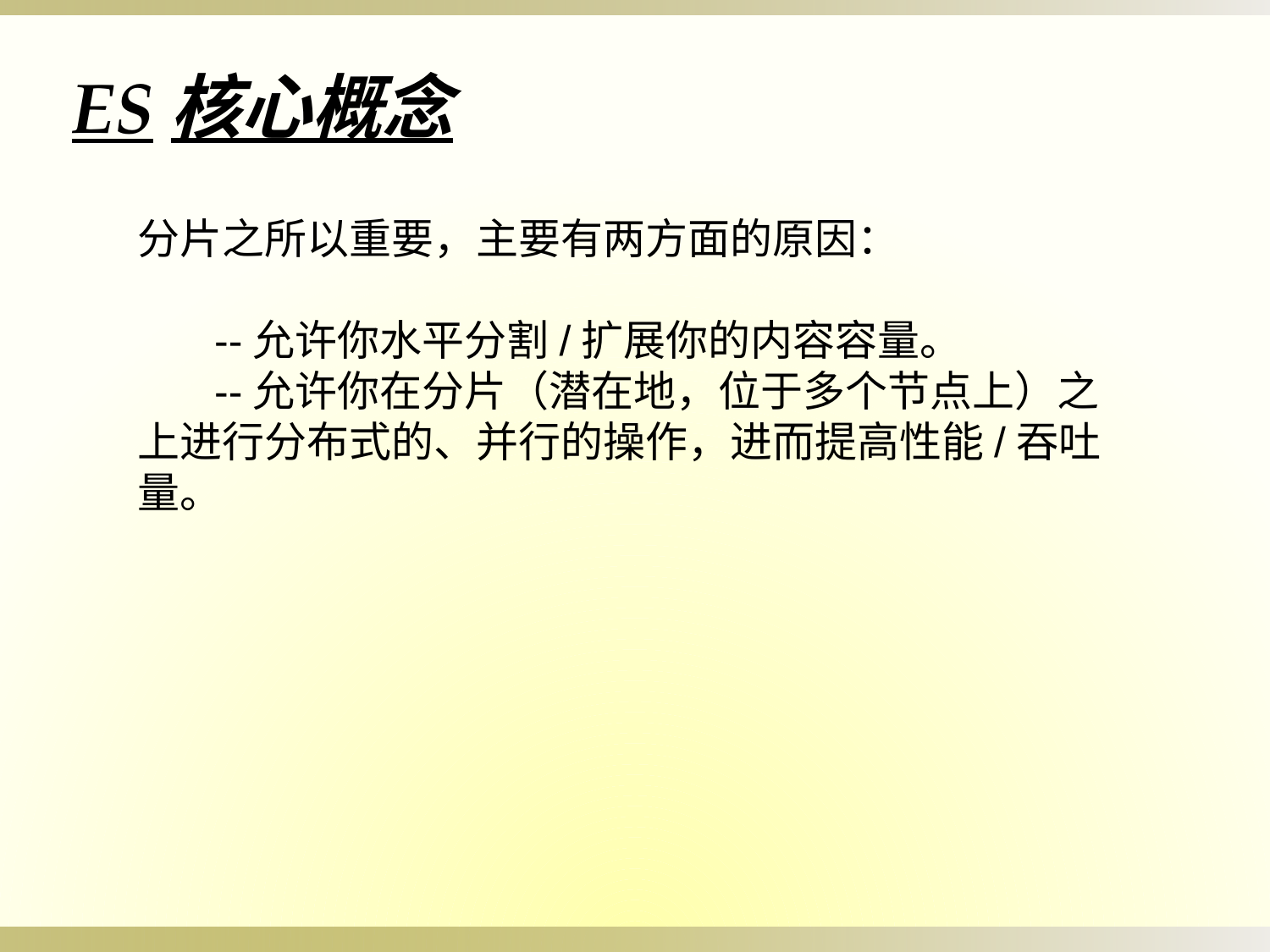

ES核心概念
分片之所以重要，主要有两方面的原因：
        
       --允许你水平分割/扩展你的内容容量。
       --允许你在分片（潜在地，位于多个节点上）之上进行分布式的、并行的操作，进而提高性能/吞吐量。